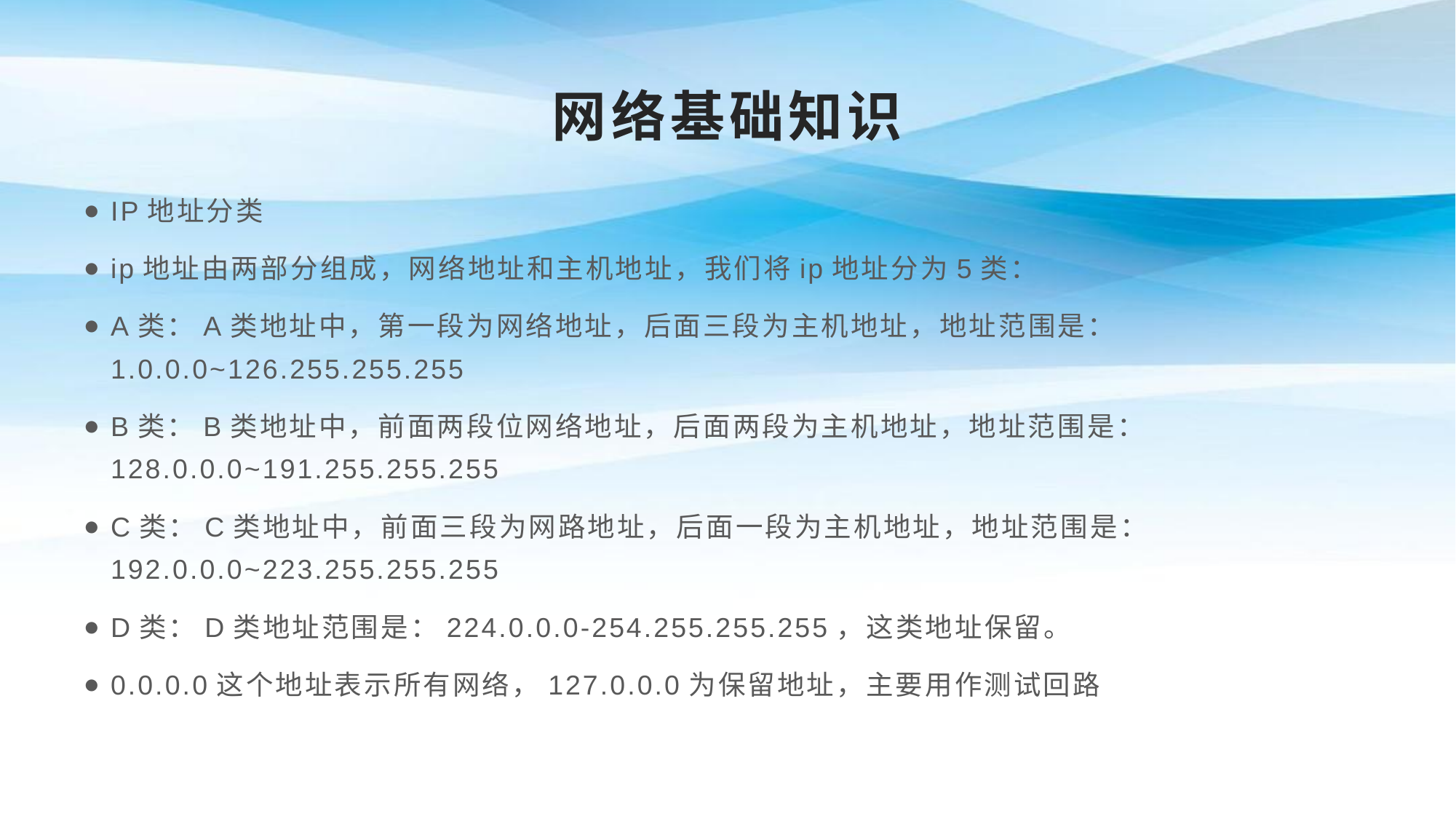

# 网络基础知识
IP地址分类
ip地址由两部分组成，网络地址和主机地址，我们将ip地址分为5类：
A类：A类地址中，第一段为网络地址，后面三段为主机地址，地址范围是：1.0.0.0~126.255.255.255
B类：B类地址中，前面两段位网络地址，后面两段为主机地址，地址范围是：128.0.0.0~191.255.255.255
C类：C类地址中，前面三段为网路地址，后面一段为主机地址，地址范围是：192.0.0.0~223.255.255.255
D类：D类地址范围是：224.0.0.0-254.255.255.255，这类地址保留。
0.0.0.0这个地址表示所有网络，127.0.0.0为保留地址，主要用作测试回路